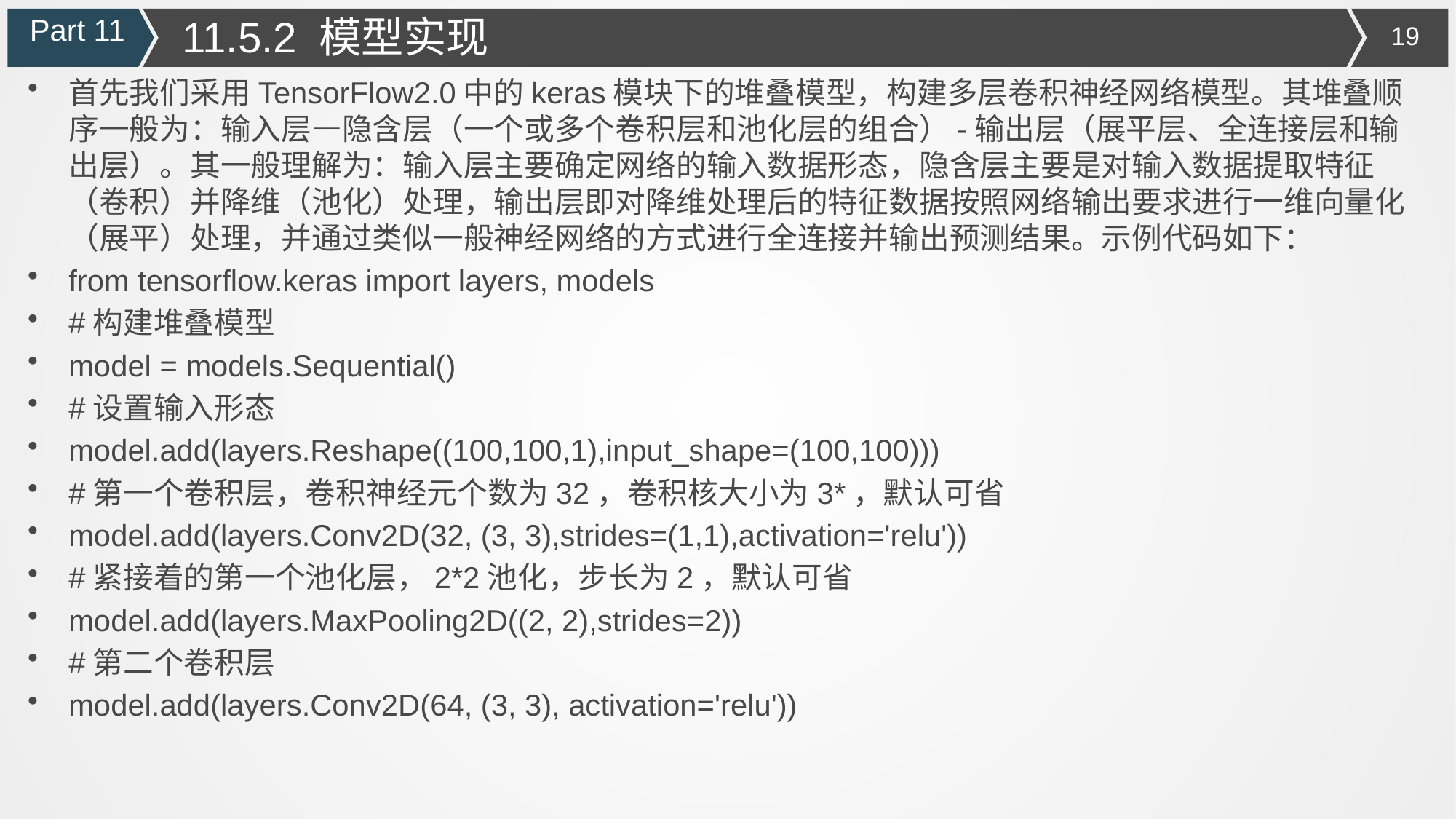

11.5.2 模型实现
Part 11
首先我们采用TensorFlow2.0中的keras模块下的堆叠模型，构建多层卷积神经网络模型。其堆叠顺序一般为：输入层—隐含层（一个或多个卷积层和池化层的组合）-输出层（展平层、全连接层和输出层）。其一般理解为：输入层主要确定网络的输入数据形态，隐含层主要是对输入数据提取特征（卷积）并降维（池化）处理，输出层即对降维处理后的特征数据按照网络输出要求进行一维向量化（展平）处理，并通过类似一般神经网络的方式进行全连接并输出预测结果。示例代码如下：
from tensorflow.keras import layers, models
#构建堆叠模型
model = models.Sequential()
#设置输入形态
model.add(layers.Reshape((100,100,1),input_shape=(100,100)))
#第一个卷积层，卷积神经元个数为32，卷积核大小为3*，默认可省
model.add(layers.Conv2D(32, (3, 3),strides=(1,1),activation='relu'))
#紧接着的第一个池化层，2*2池化，步长为2，默认可省
model.add(layers.MaxPooling2D((2, 2),strides=2))
#第二个卷积层
model.add(layers.Conv2D(64, (3, 3), activation='relu'))